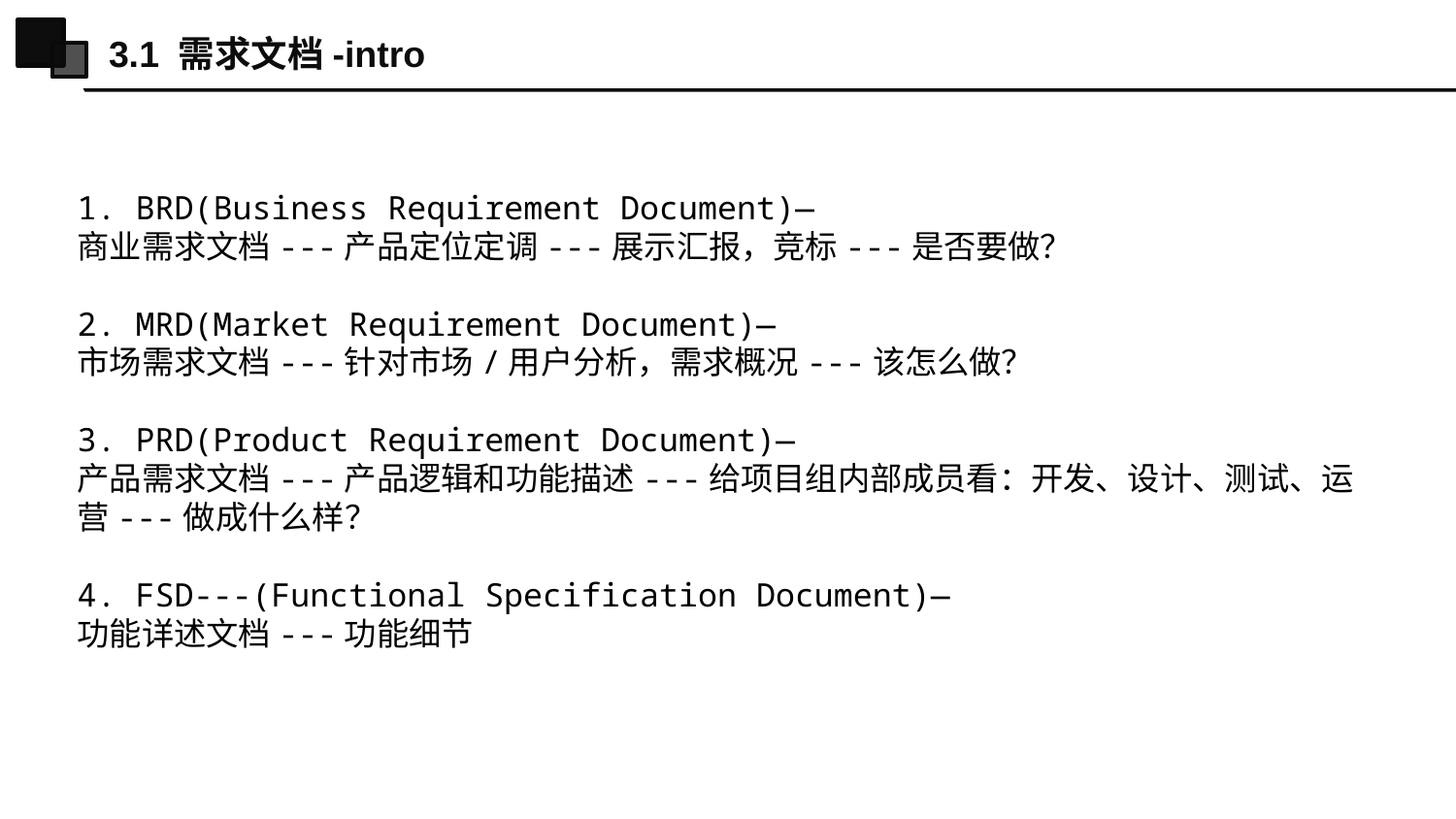

3.1 需求文档-intro
1. BRD(Business Requirement Document)—
商业需求文档---产品定位定调---展示汇报，竞标---是否要做？

2. MRD(Market Requirement Document)—
市场需求文档---针对市场/用户分析，需求概况---该怎么做？

3. PRD(Product Requirement Document)—
产品需求文档---产品逻辑和功能描述---给项目组内部成员看：开发、设计、测试、运营---做成什么样？

4. FSD---(Functional Specification Document)—
功能详述文档---功能细节